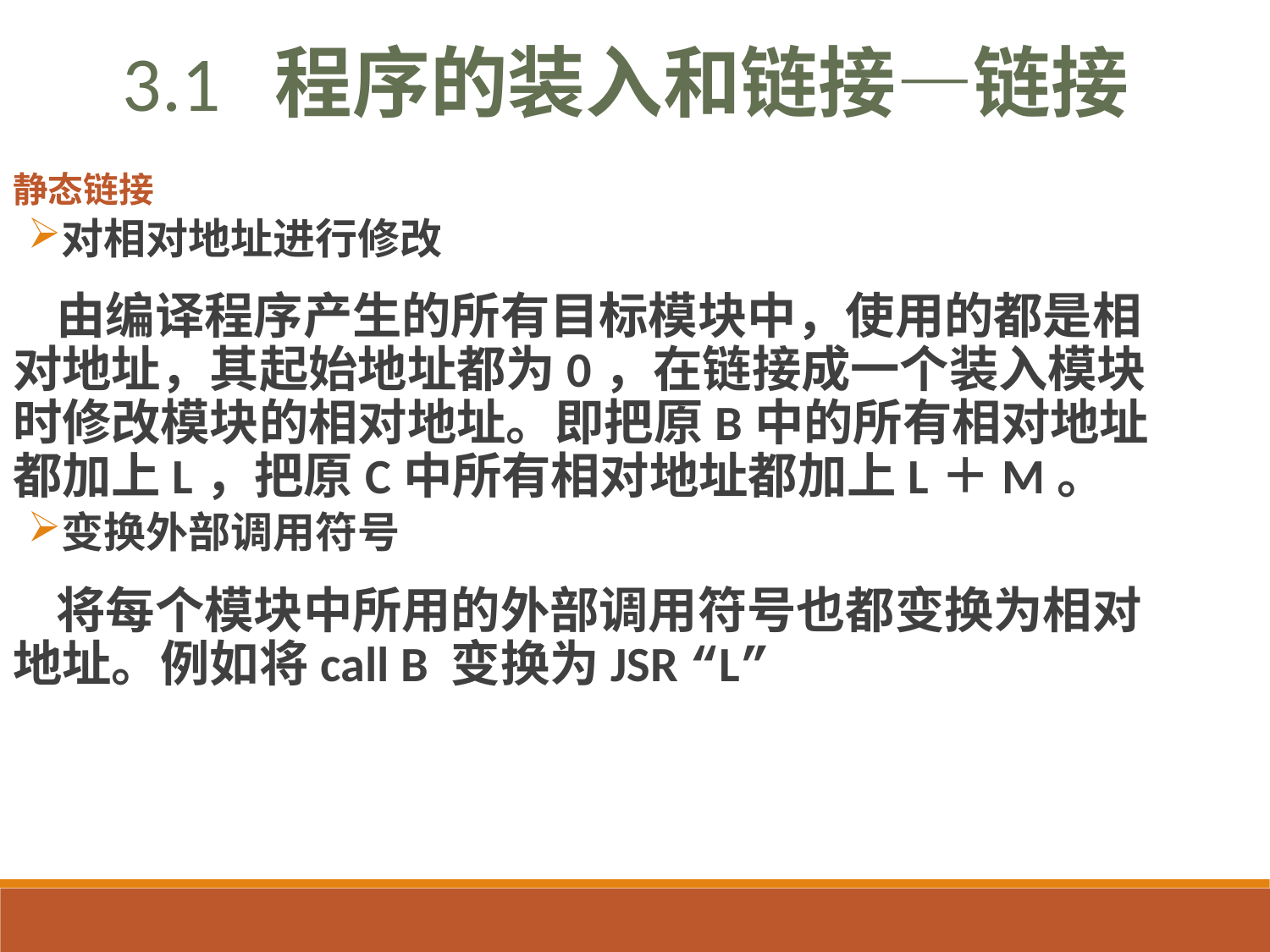

3.1  程序的装入和链接—链接
静态链接
对相对地址进行修改
    由编译程序产生的所有目标模块中，使用的都是相对地址，其起始地址都为0，在链接成一个装入模块时修改模块的相对地址。即把原B中的所有相对地址都加上L，把原C中所有相对地址都加上L＋M。
变换外部调用符号
    将每个模块中所用的外部调用符号也都变换为相对地址。例如将call B 变换为JSR “L”